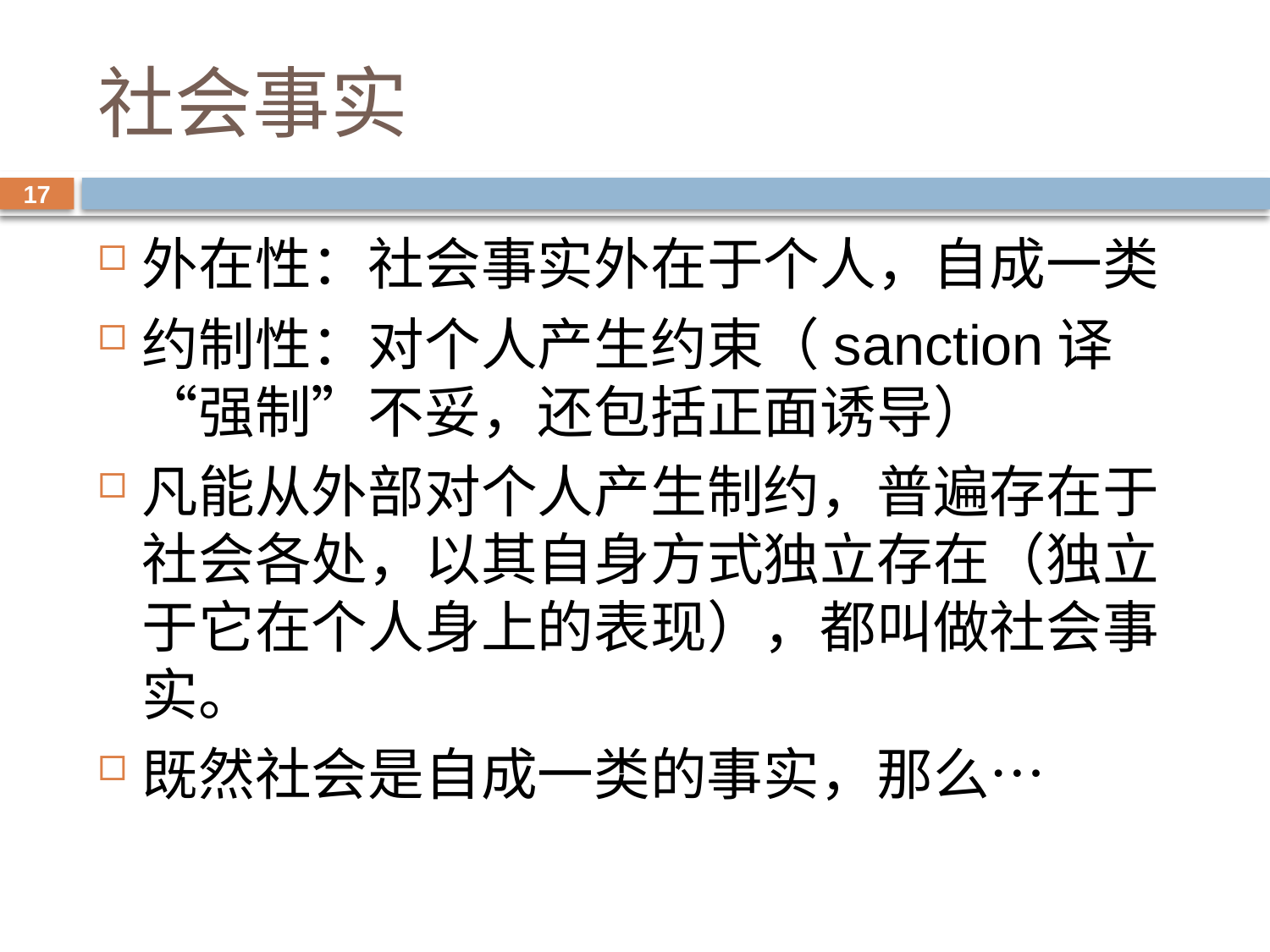

# 社会事实
17
外在性：社会事实外在于个人，自成一类
约制性：对个人产生约束（sanction译“强制”不妥，还包括正面诱导）
凡能从外部对个人产生制约，普遍存在于社会各处，以其自身方式独立存在（独立于它在个人身上的表现），都叫做社会事实。
既然社会是自成一类的事实，那么…